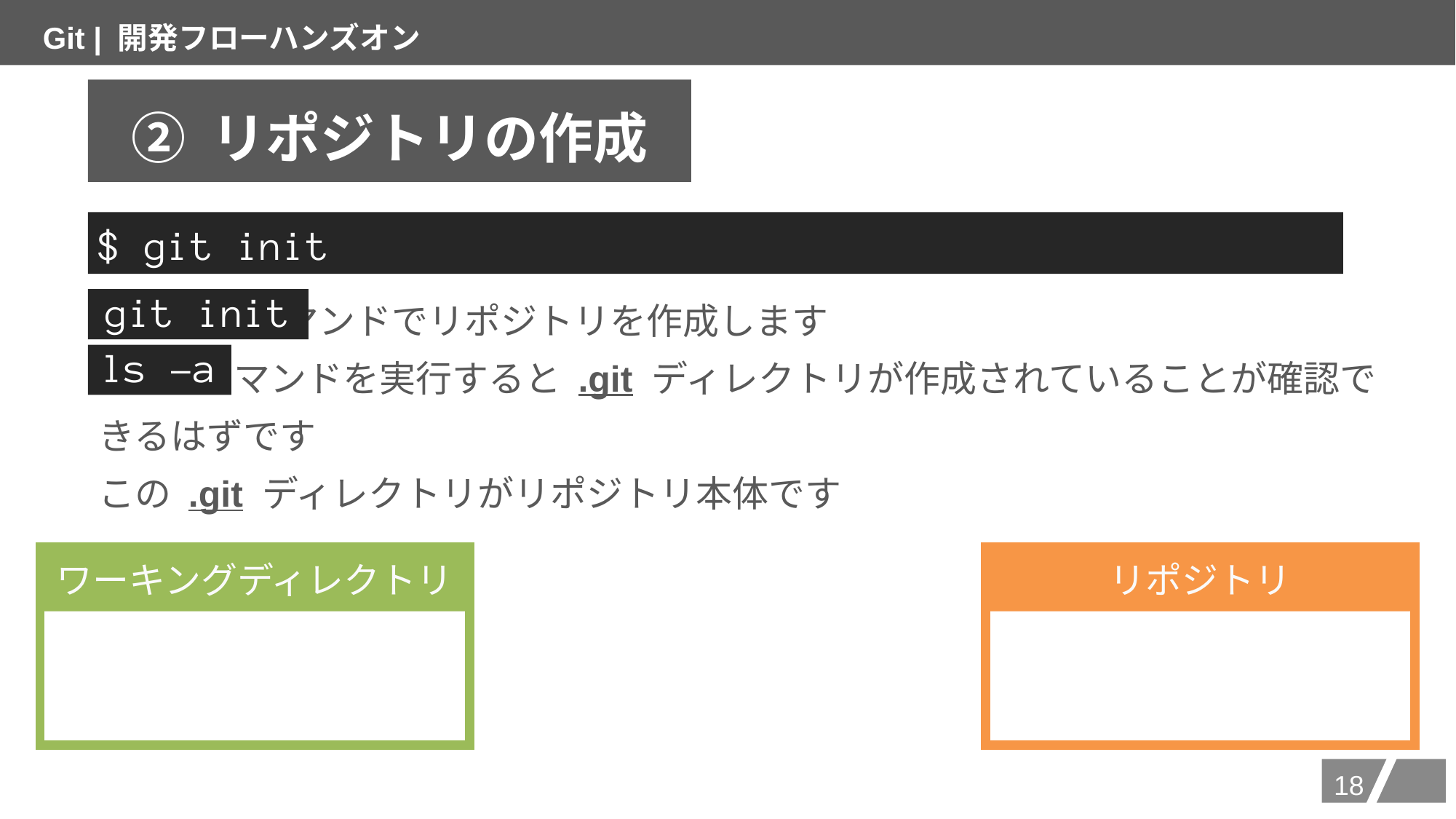

Git | 開発フローハンズオン
② リポジトリの作成
$ git init
                 コマンドでリポジトリを作成します
           コマンドを実行すると .git ディレクトリが作成されていることが確認できるはずです
この .git ディレクトリがリポジトリ本体です
git init
ls -a

ワーキングディレクトリ

リポジトリ
18